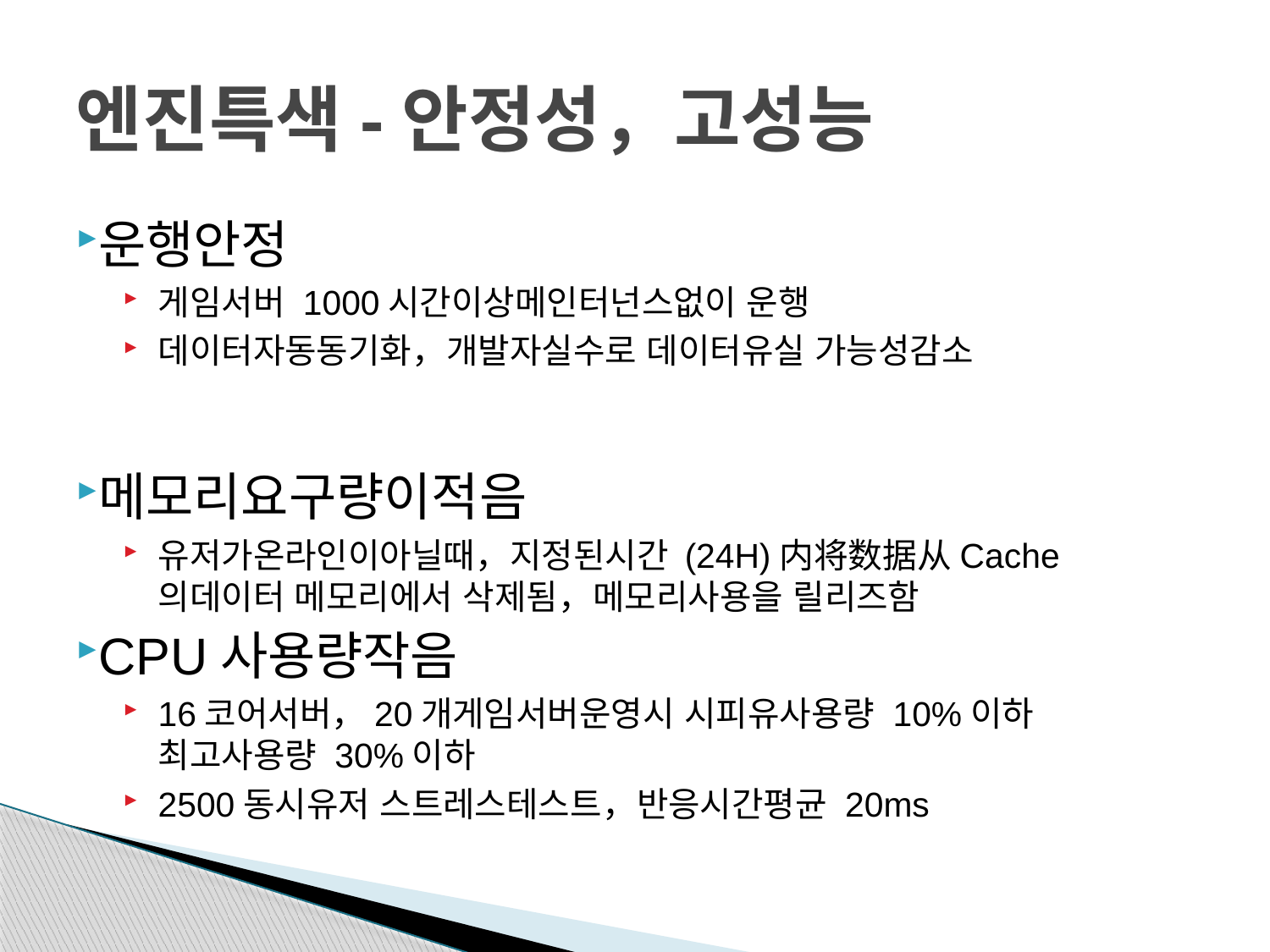

# 엔진특색-안정성，고성능
운행안정
게임서버 1000시간이상메인터넌스없이 운행
데이터자동동기화，개발자실수로 데이터유실 가능성감소

메모리요구량이적음
유저가온라인이아닐때，지정된시간 (24H)内将数据从Cache의데이터 메모리에서 삭제됨，메모리사용을 릴리즈함
CPU사용량작음
16코어서버，20개게임서버운영시 시피유사용량 10%이하 최고사용량 30%이하
2500동시유저 스트레스테스트，반응시간평균 20ms